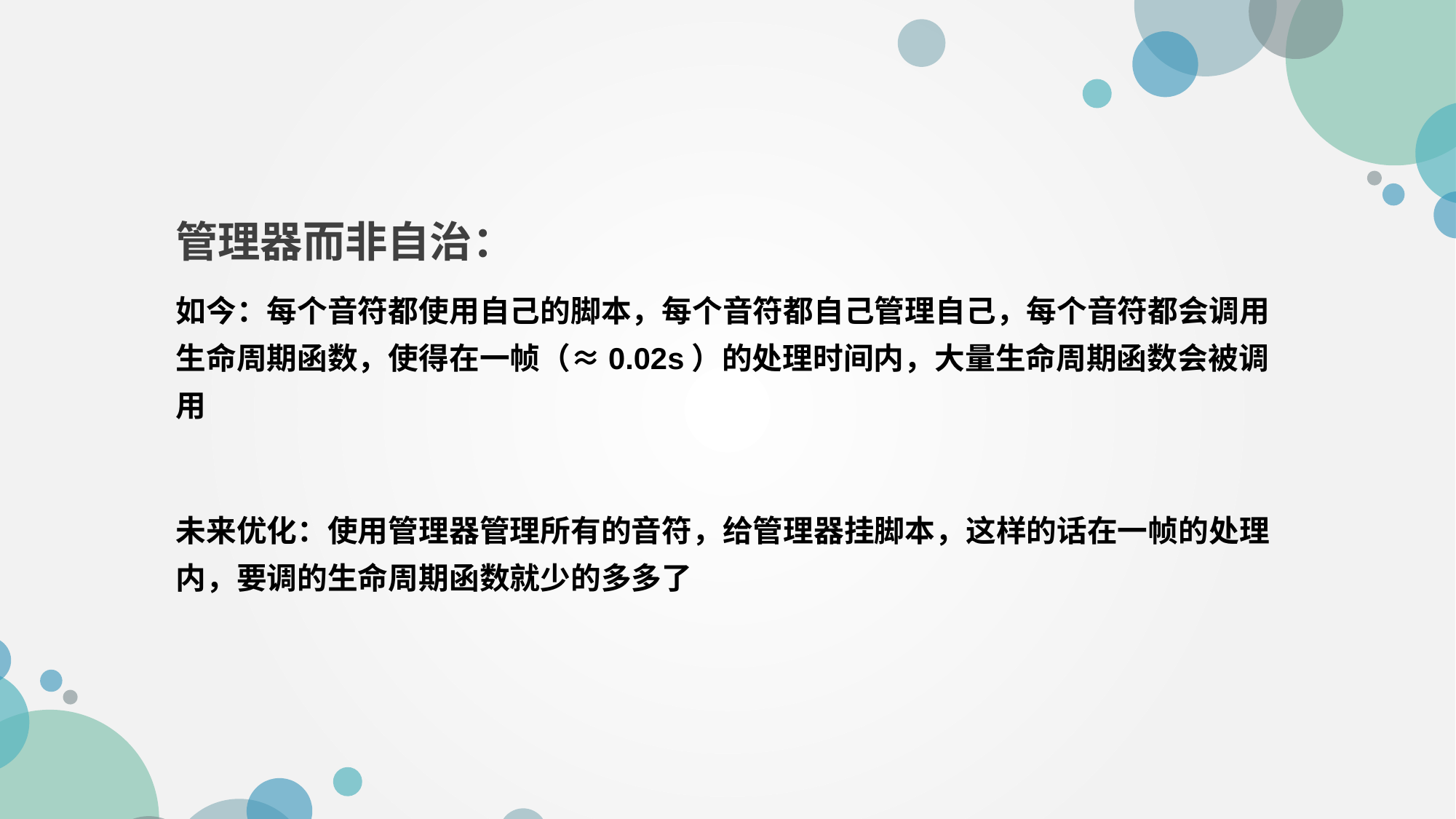

管理器而非自治：
如今：每个音符都使用自己的脚本，每个音符都自己管理自己，每个音符都会调用生命周期函数，使得在一帧（≈0.02s）的处理时间内，大量生命周期函数会被调用

未来优化：使用管理器管理所有的音符，给管理器挂脚本，这样的话在一帧的处理内，要调的生命周期函数就少的多多了